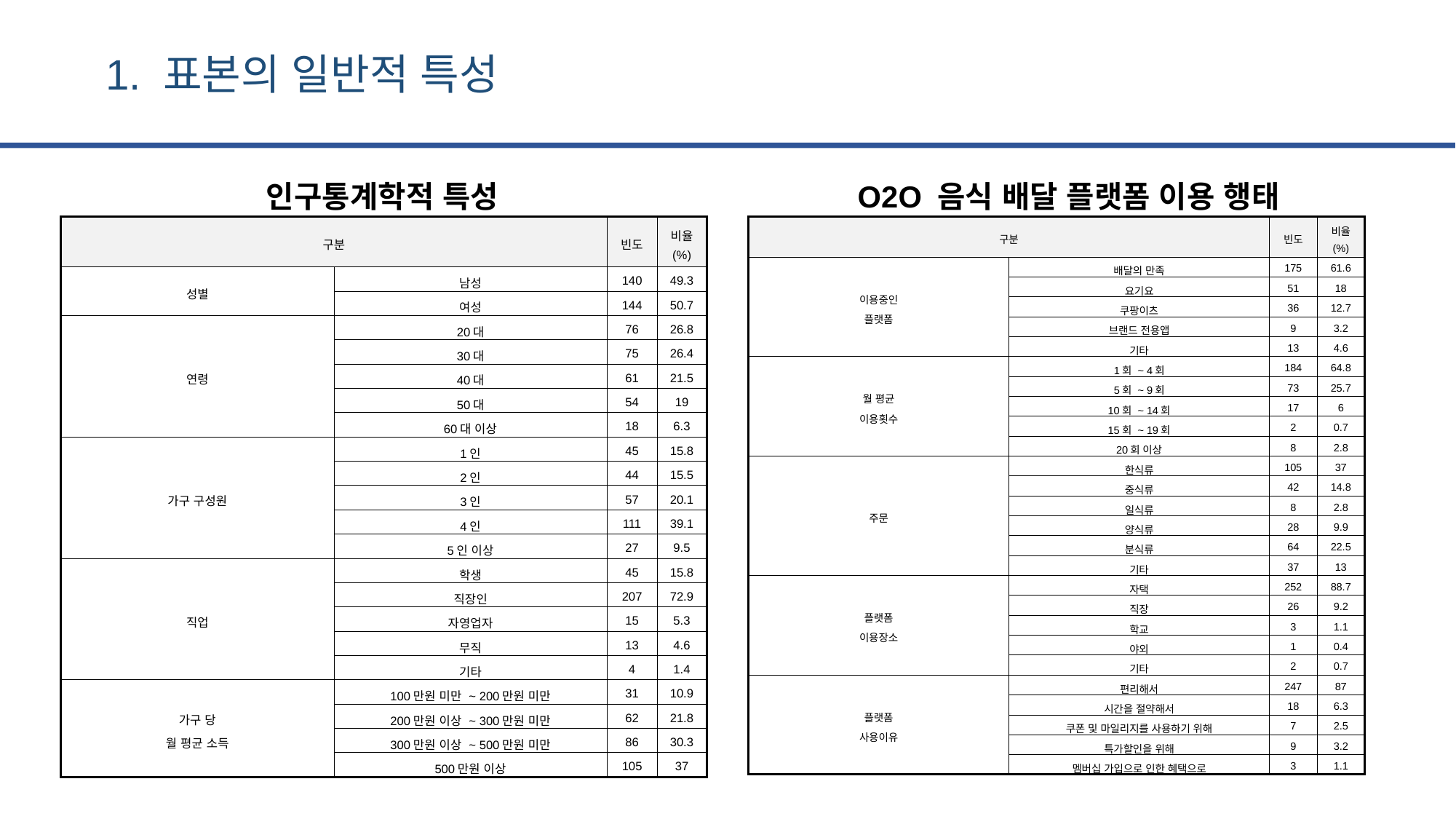

1. 표본의 일반적 특성

인구통계학적 특성
O2O 음식 배달 플랫폼 이용 행태
| 구분 |  | 빈도 | 비율 (%) |
| --- | --- | --- | --- |
| 이용중인 플랫폼 | 배달의 만족 | 175 | 61.6 |
|  | 요기요 | 51 | 18 |
|  | 쿠팡이츠 | 36 | 12.7 |
|  | 브랜드 전용앱 | 9 | 3.2 |
|  | 기타 | 13 | 4.6 |
| 월 평균 이용횟수 | 1회 ~ 4회 | 184 | 64.8 |
|  | 5회 ~ 9회 | 73 | 25.7 |
|  | 10회 ~ 14회 | 17 | 6 |
|  | 15회 ~ 19회 | 2 | 0.7 |
|  | 20회 이상 | 8 | 2.8 |
| 주문 | 한식류 | 105 | 37 |
|  | 중식류 | 42 | 14.8 |
|  | 일식류 | 8 | 2.8 |
|  | 양식류 | 28 | 9.9 |
|  | 분식류 | 64 | 22.5 |
|  | 기타 | 37 | 13 |
| 플랫폼 이용장소 | 자택 | 252 | 88.7 |
|  | 직장 | 26 | 9.2 |
|  | 학교 | 3 | 1.1 |
|  | 야외 | 1 | 0.4 |
|  | 기타 | 2 | 0.7 |
| 플랫폼 사용이유 | 편리해서 | 247 | 87 |
|  | 시간을 절약해서 | 18 | 6.3 |
|  | 쿠폰 및 마일리지를 사용하기 위해 | 7 | 2.5 |
|  | 특가할인을 위해 | 9 | 3.2 |
|  | 멤버십 가입으로 인한 혜택으로 | 3 | 1.1 |
|  |  |  |  |
| 구분 |  | 빈도 | 비율 (%) |
| --- | --- | --- | --- |
| 성별 | 남성 | 140 | 49.3 |
|  | 여성 | 144 | 50.7 |
| 연령 | 20대 | 76 | 26.8 |
|  | 30대 | 75 | 26.4 |
|  | 40대 | 61 | 21.5 |
|  | 50대 | 54 | 19 |
|  | 60대 이상 | 18 | 6.3 |
| 가구 구성원 | 1인 | 45 | 15.8 |
|  | 2인 | 44 | 15.5 |
|  | 3인 | 57 | 20.1 |
|  | 4인 | 111 | 39.1 |
|  | 5인 이상 | 27 | 9.5 |
| 직업 | 학생 | 45 | 15.8 |
|  | 직장인 | 207 | 72.9 |
|  | 자영업자 | 15 | 5.3 |
|  | 무직 | 13 | 4.6 |
|  | 기타 | 4 | 1.4 |
| 가구 당 월 평균 소득 | 100만원 미만 ~ 200만원 미만 | 31 | 10.9 |
|  | 200만원 이상 ~ 300만원 미만 | 62 | 21.8 |
|  | 300만원 이상 ~ 500만원 미만 | 86 | 30.3 |
|  | 500만원 이상 | 105 | 37 |
|  |  |  |  |